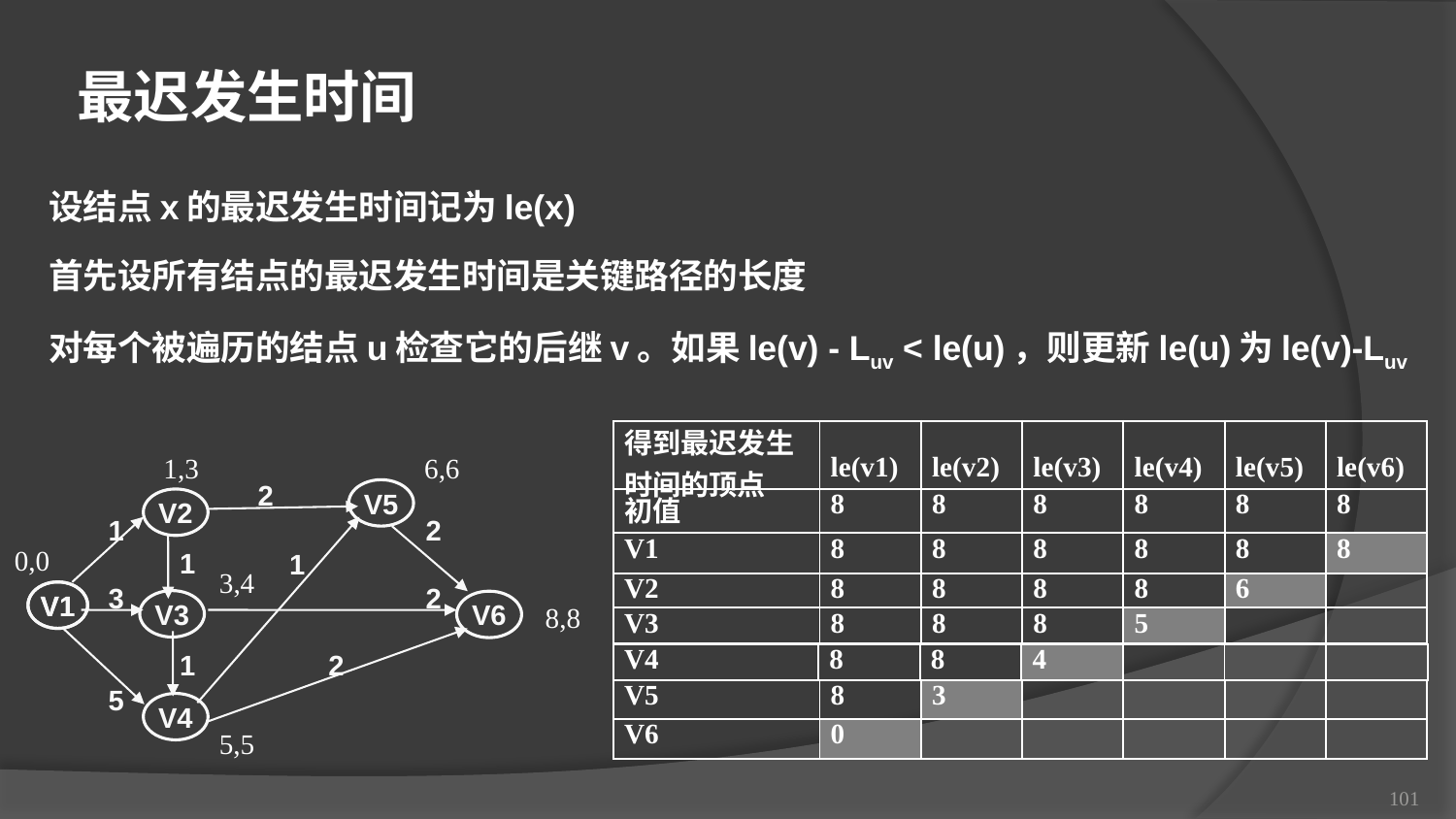

最迟发生时间
设结点x的最迟发生时间记为le(x)
首先设所有结点的最迟发生时间是关键路径的长度
对每个被遍历的结点u检查它的后继v。如果le(v) - Luv < le(u)，则更新le(u)为le(v)-Luv

| 得到最迟发生时间的顶点 | le(v1) | le(v2) | le(v3) | le(v4) | le(v5) | le(v6) |
| --- | --- | --- | --- | --- | --- | --- |
| 初值 | 8 | 8 | 8 | 8 | 8 | 8 |
1,3
6,6
2
V5
V2

1

3

5
2

2

1

1
1
V1
V1
V3
V6

2
V4
0,0
3,4
8,8
5,5
| V1 | 8 | 8 | 8 | 8 | 8 | 8 |
| --- | --- | --- | --- | --- | --- | --- |
| V2 | 8 | 8 | 8 | 8 | 6 |  |
| --- | --- | --- | --- | --- | --- | --- |
| V3 | 8 | 8 | 8 | 5 |  |  |
| --- | --- | --- | --- | --- | --- | --- |
| V4 | 8 | 8 | 4 |  |  |  |
| --- | --- | --- | --- | --- | --- | --- |
| V5 | 8 | 3 |  |  |  |  |
| --- | --- | --- | --- | --- | --- | --- |
| V6 | 0 |  |  |  |  |  |
| --- | --- | --- | --- | --- | --- | --- |
101